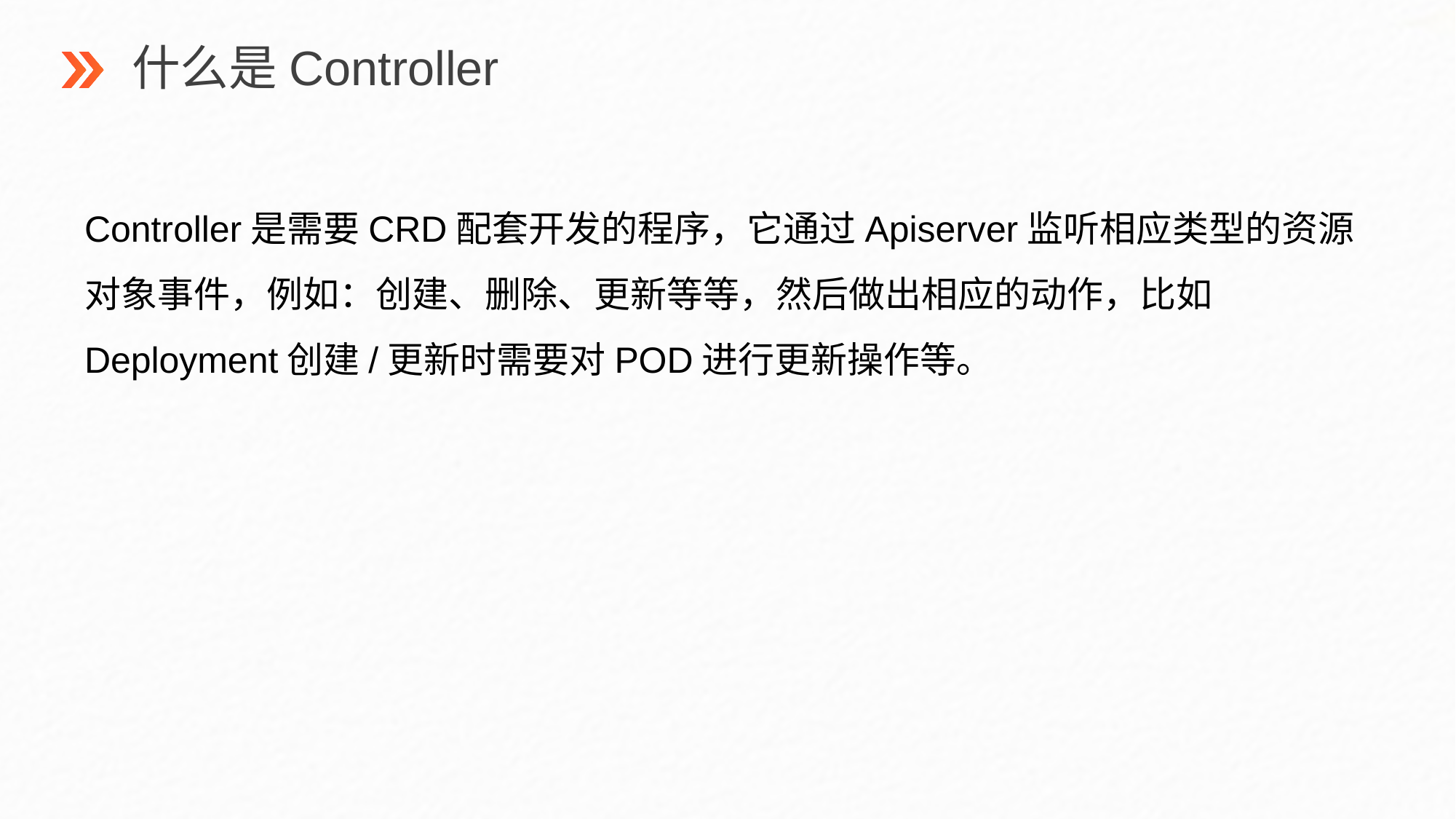

什么是Controller

Controller是需要CRD配套开发的程序，它通过Apiserver监听相应类型的资源对象事件，例如：创建、删除、更新等等，然后做出相应的动作，比如Deployment创建/更新时需要对POD进行更新操作等。